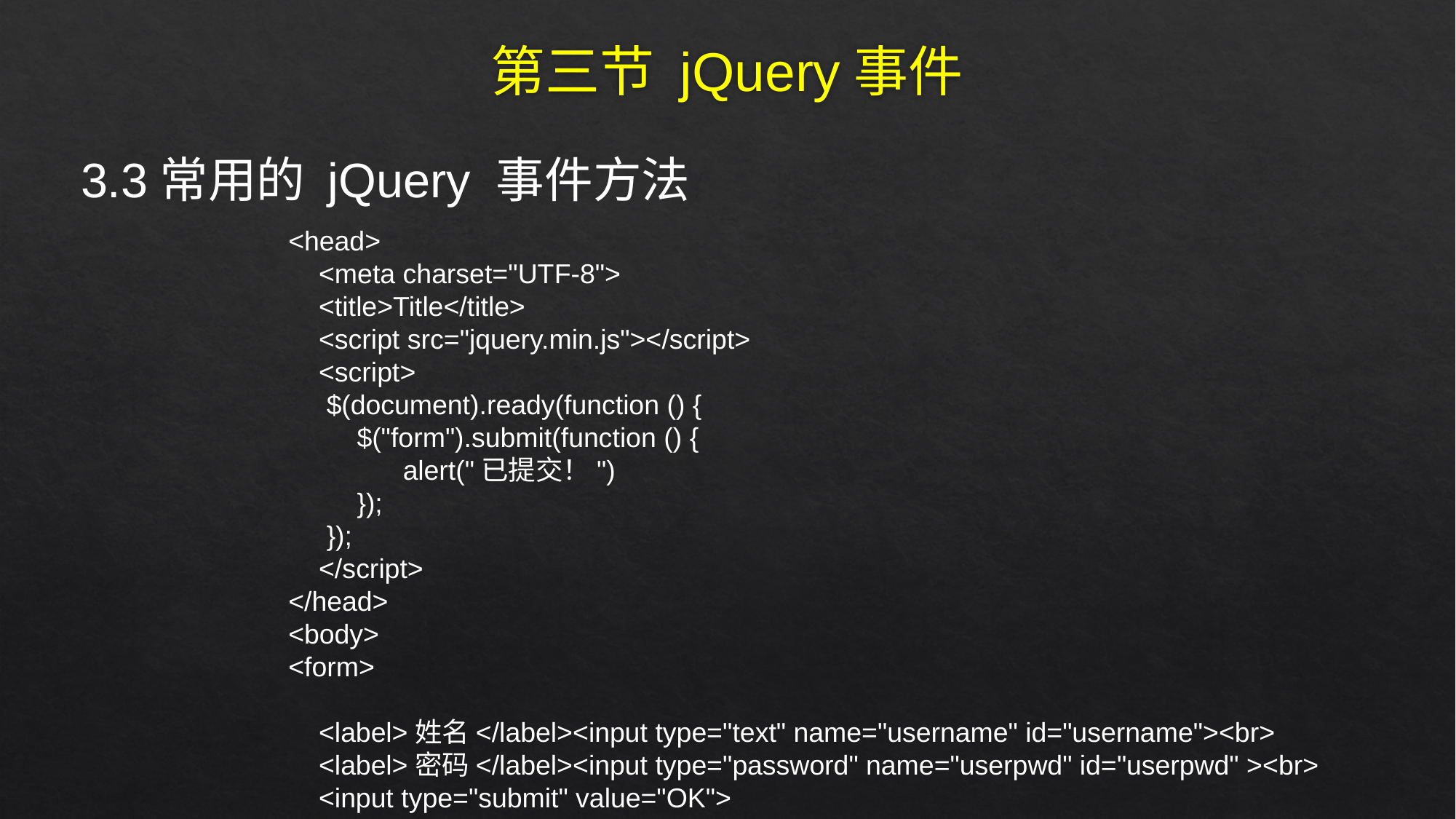

# 第三节 jQuery事件
3.3常用的 jQuery 事件方法

<head>
    <meta charset="UTF-8">
    <title>Title</title>
    <script src="jquery.min.js"></script>
    <script>
     $(document).ready(function () {
         $("form").submit(function () {
               alert("已提交！")
         });
     });
    </script>
</head>
<body>
<form>

    <label>姓名</label><input type="text" name="username" id="username"><br>
    <label>密码</label><input type="password" name="userpwd" id="userpwd" ><br>
    <input type="submit" value="OK">

</form>